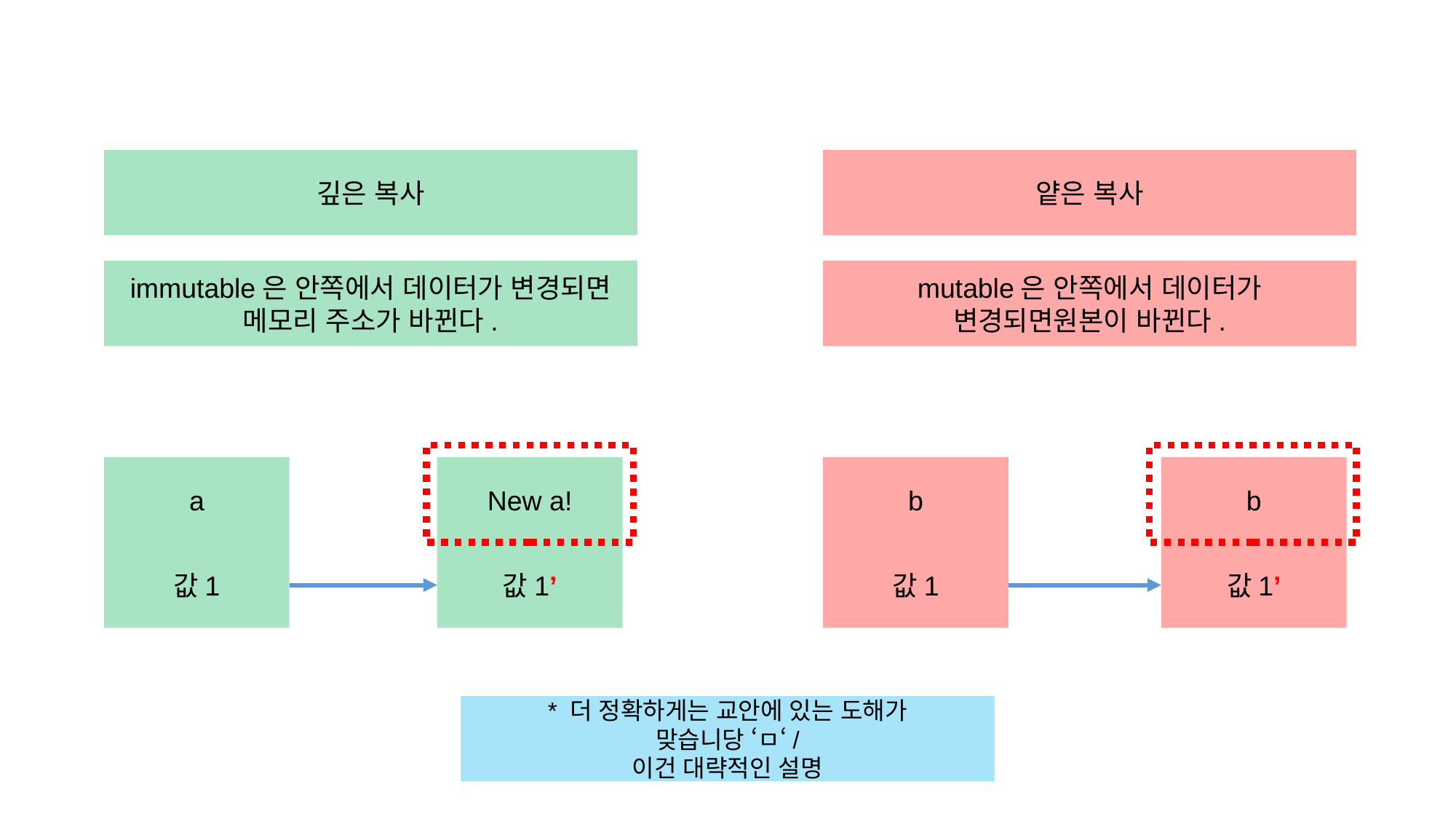

깊은 복사
얕은 복사
immutable은 안쪽에서 데이터가 변경되면 메모리 주소가 바뀐다.
mutable은 안쪽에서 데이터가 변경되면원본이 바뀐다.

a
New a!
b
b
값1
값1’
값1
값1’
* 더 정확하게는 교안에 있는 도해가
맞습니당 ‘ㅁ‘/
이건 대략적인 설명